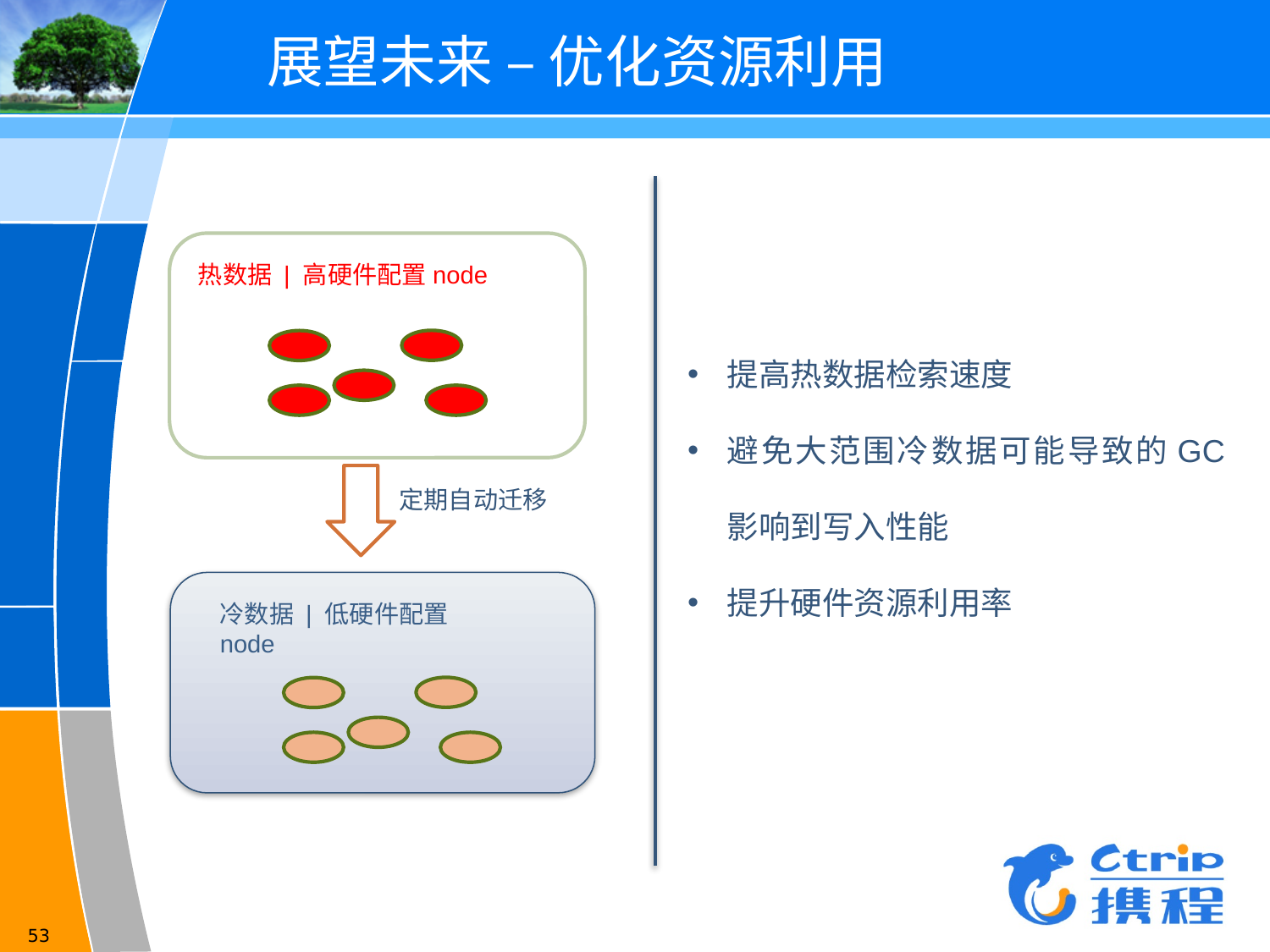

# 展望未来 – 优化资源利用

热数据 | 高硬件配置node
提高热数据检索速度
避免大范围冷数据可能导致的GC影响到写入性能
提升硬件资源利用率

定期自动迁移

冷数据 | 低硬件配置node

53